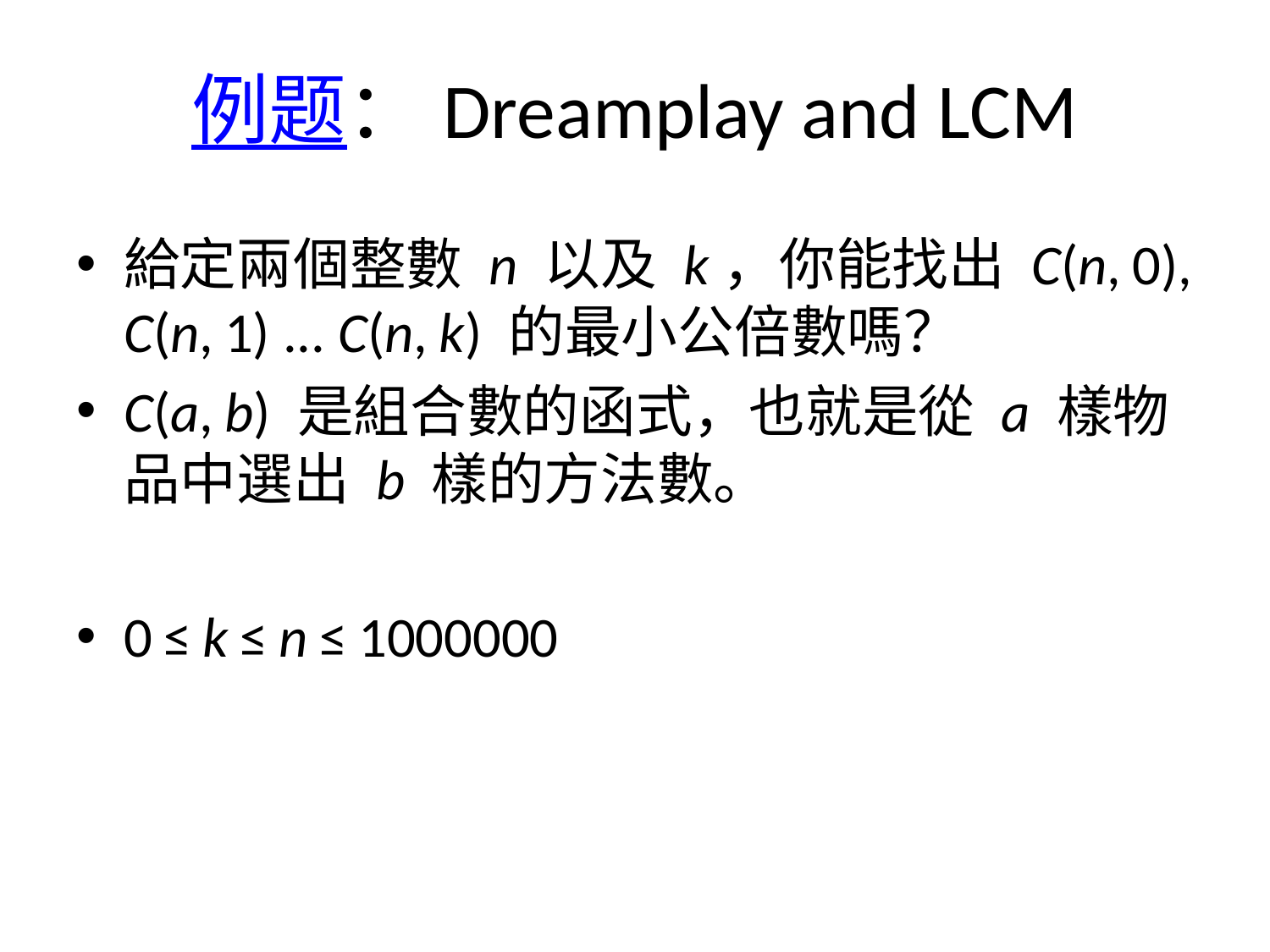

# 例题：Dreamplay and LCM
給定兩個整數 n 以及 k，你能找出 C(n, 0), C(n, 1) ... C(n, k) 的最小公倍數嗎？
C(a, b) 是組合數的函式，也就是從 a 樣物品中選出 b 樣的方法數。

0 ≤ k ≤ n ≤ 1000000